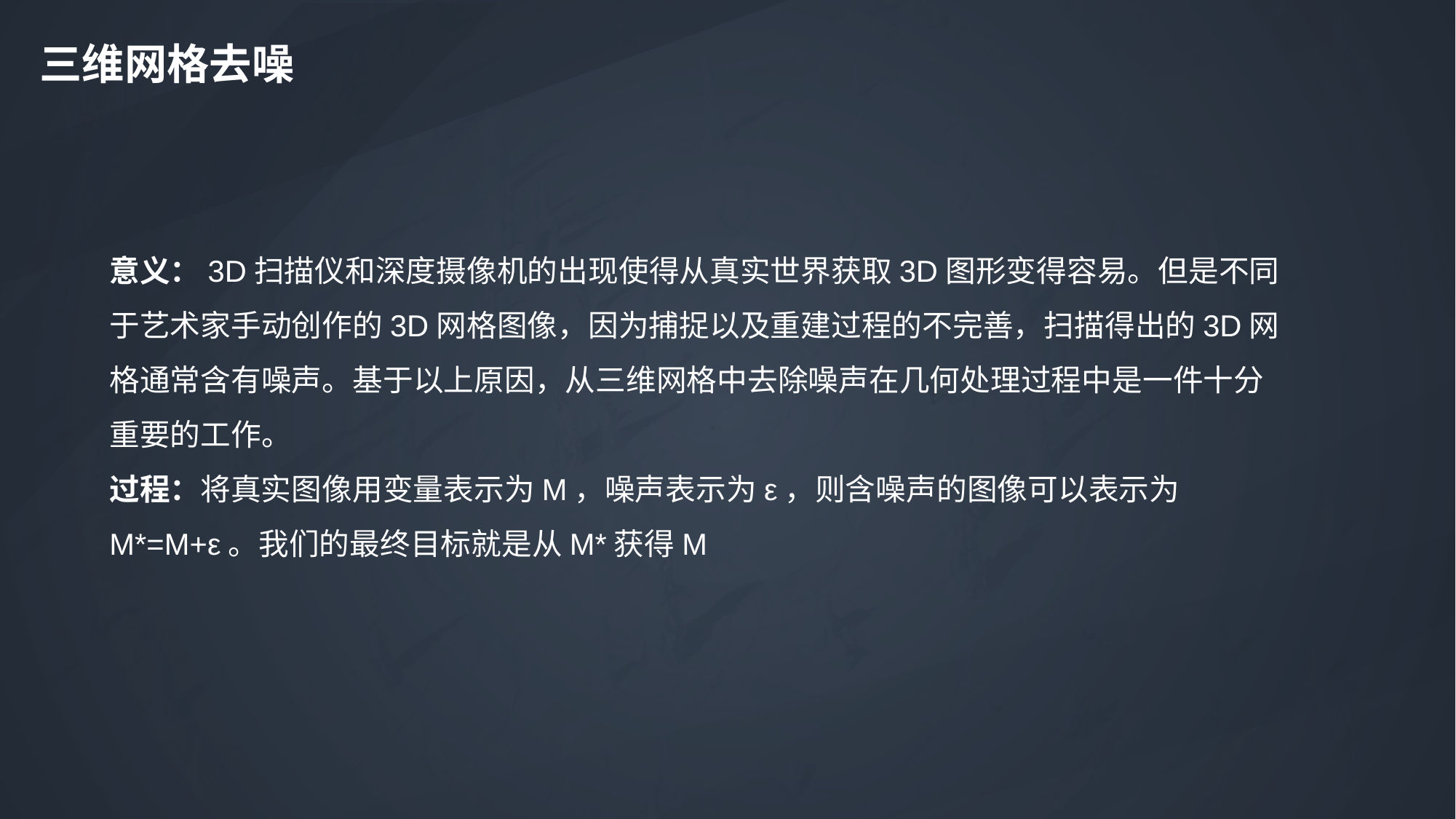

三维网格去噪
意义：3D扫描仪和深度摄像机的出现使得从真实世界获取3D图形变得容易。但是不同于艺术家手动创作的3D网格图像，因为捕捉以及重建过程的不完善，扫描得出的3D网格通常含有噪声。基于以上原因，从三维网格中去除噪声在几何处理过程中是一件十分重要的工作。
过程：将真实图像用变量表示为M，噪声表示为ε，则含噪声的图像可以表示为M*=M+ε。我们的最终目标就是从M*获得M